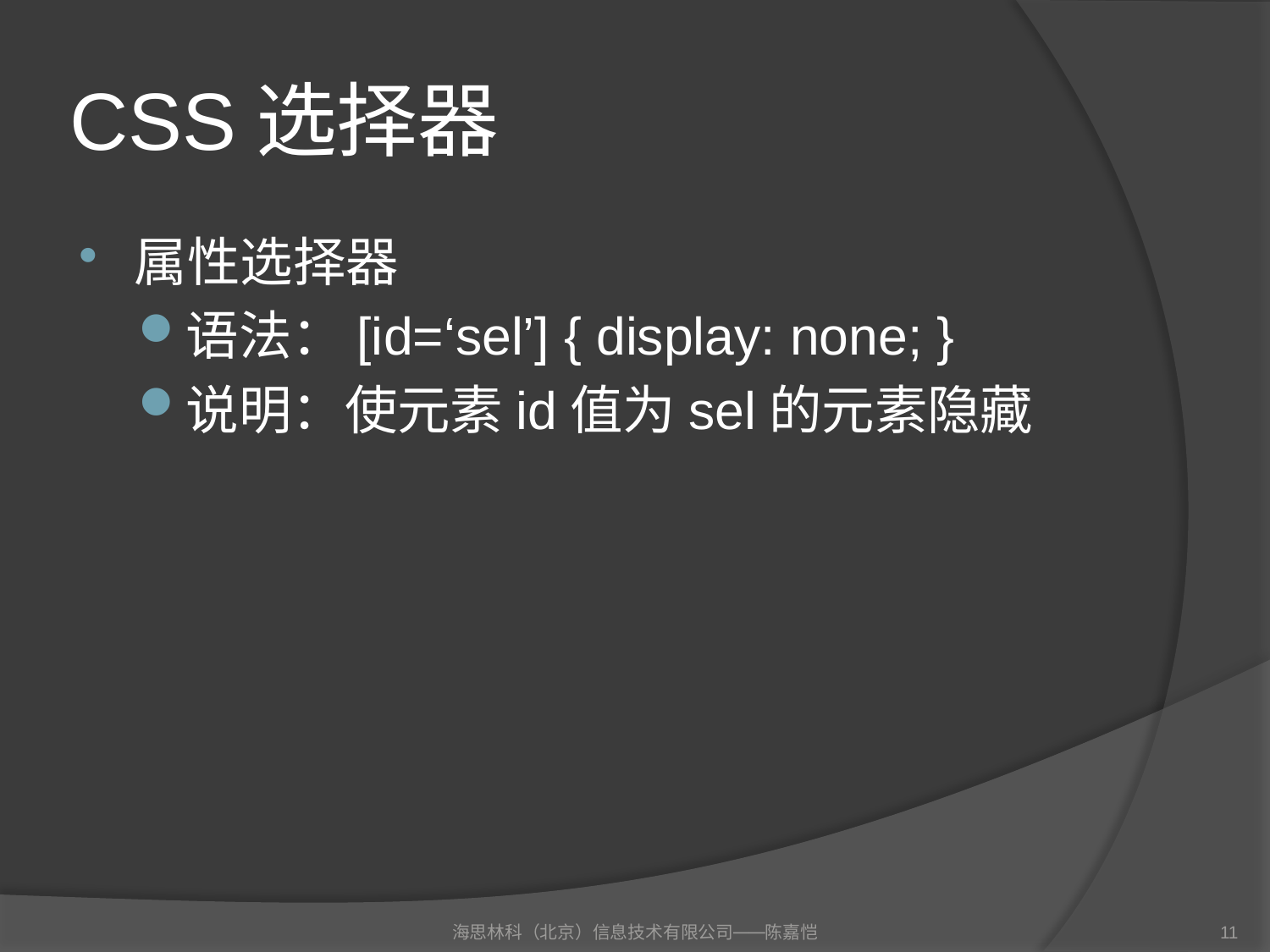

# CSS选择器
属性选择器
语法：[id=‘sel’] { display: none; }
说明：使元素id值为sel的元素隐藏

海思林科（北京）信息技术有限公司——陈嘉恺
11